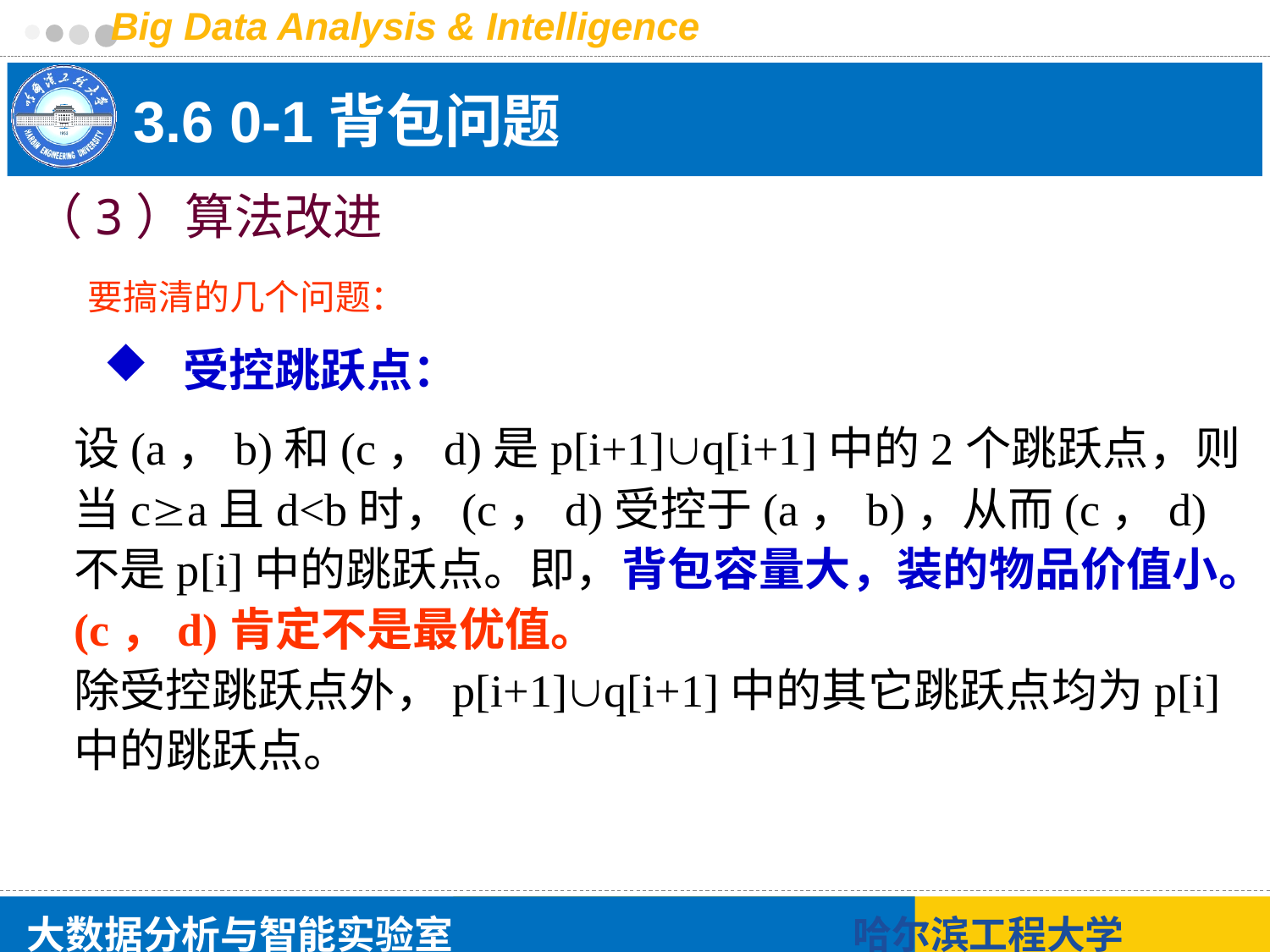

# 3.6 0-1背包问题
（3）算法改进
要搞清的几个问题：
  受控跳跃点：
设(a，b)和(c，d)是p[i+1]∪q[i+1]中的2个跳跃点，则当c≥a且d<b时，(c，d)受控于(a，b)，从而(c，d)不是p[i]中的跳跃点。即，背包容量大，装的物品价值小。
(c，d)肯定不是最优值。
除受控跳跃点外，p[i+1]∪q[i+1]中的其它跳跃点均为p[i]中的跳跃点。